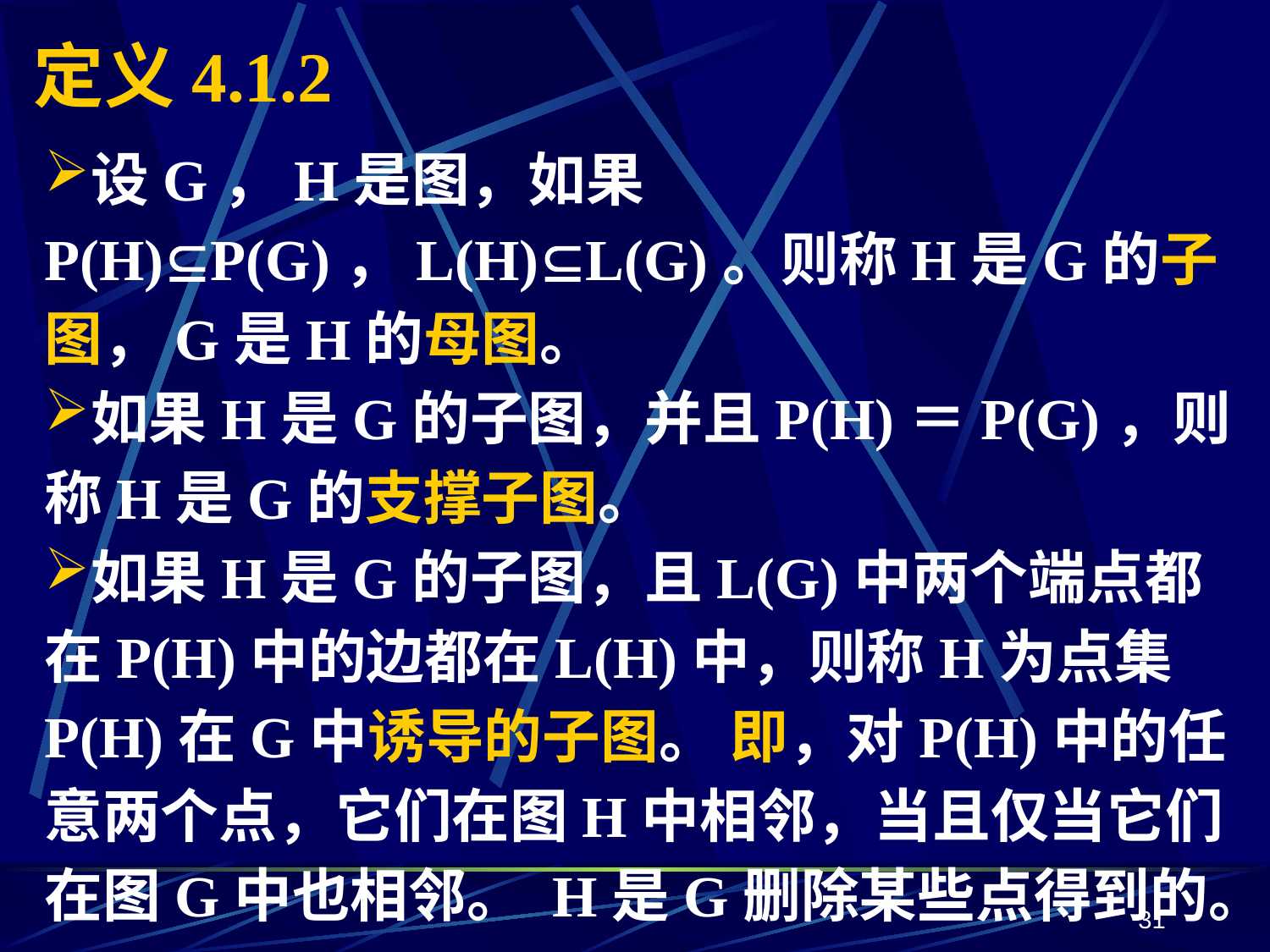

# 定义4.1.2
设G，H是图，如果P(H)⊆P(G)，L(H)⊆L(G)。则称H是G的子图，G是H的母图。
如果H是G的子图，并且P(H)＝P(G)，则称H是G的支撑子图。
如果H是G的子图，且L(G)中两个端点都在P(H)中的边都在L(H)中，则称H为点集P(H)在G中诱导的子图。 即，对P(H)中的任意两个点，它们在图H中相邻，当且仅当它们在图G中也相邻。 H是G删除某些点得到的。

31